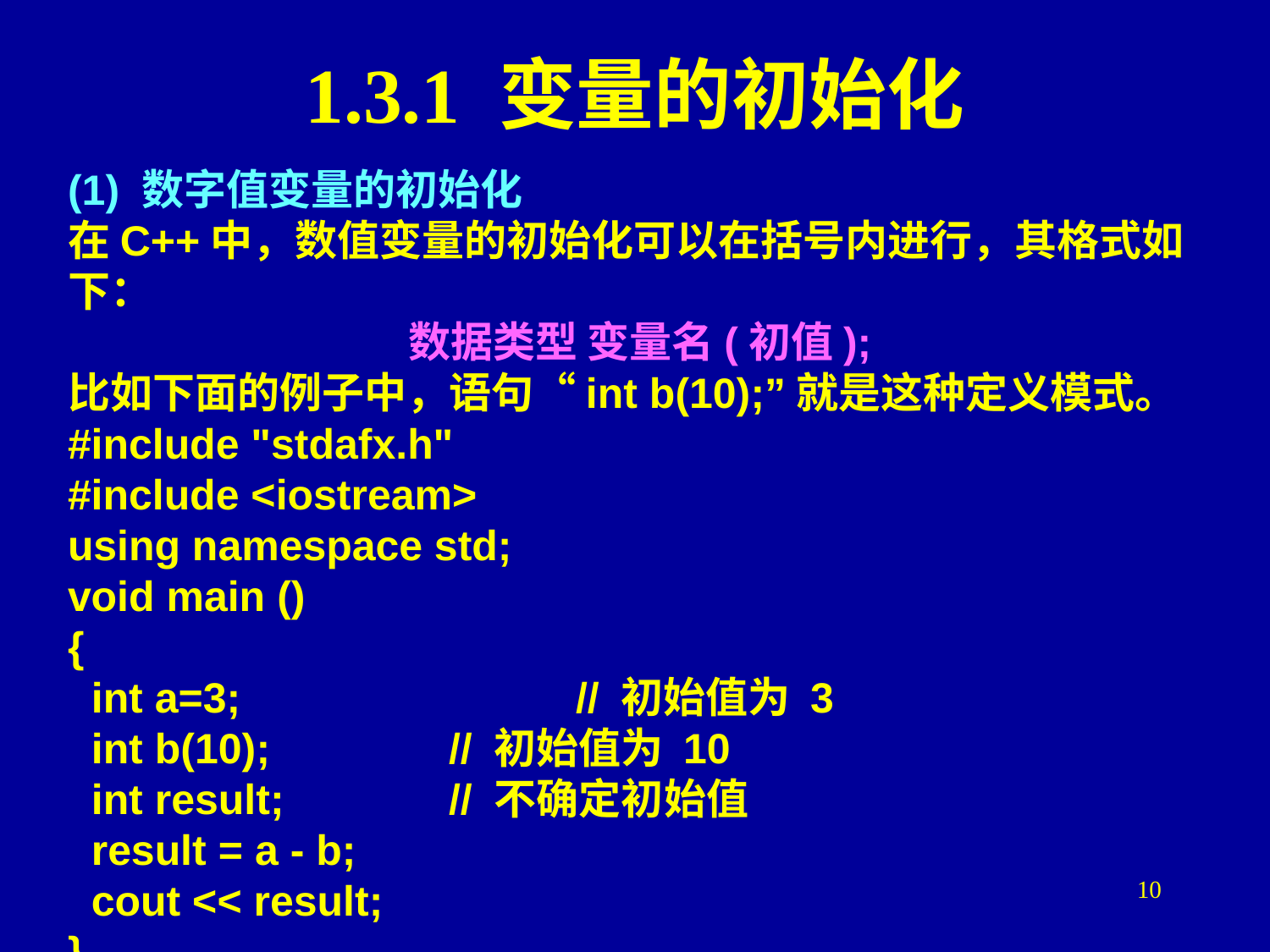

# 1.3.1 变量的初始化
(1) 数字值变量的初始化
在C++中，数值变量的初始化可以在括号内进行，其格式如下：
数据类型 变量名(初值);
比如下面的例子中，语句“int b(10);”就是这种定义模式。
#include "stdafx.h"
#include <iostream>
using namespace std;
void main ()
{
  int a=3;			// 初始值为 3
  int b(10); 		// 初始值为 10
  int result;		// 不确定初始值
  result = a - b;
  cout << result;
}

10